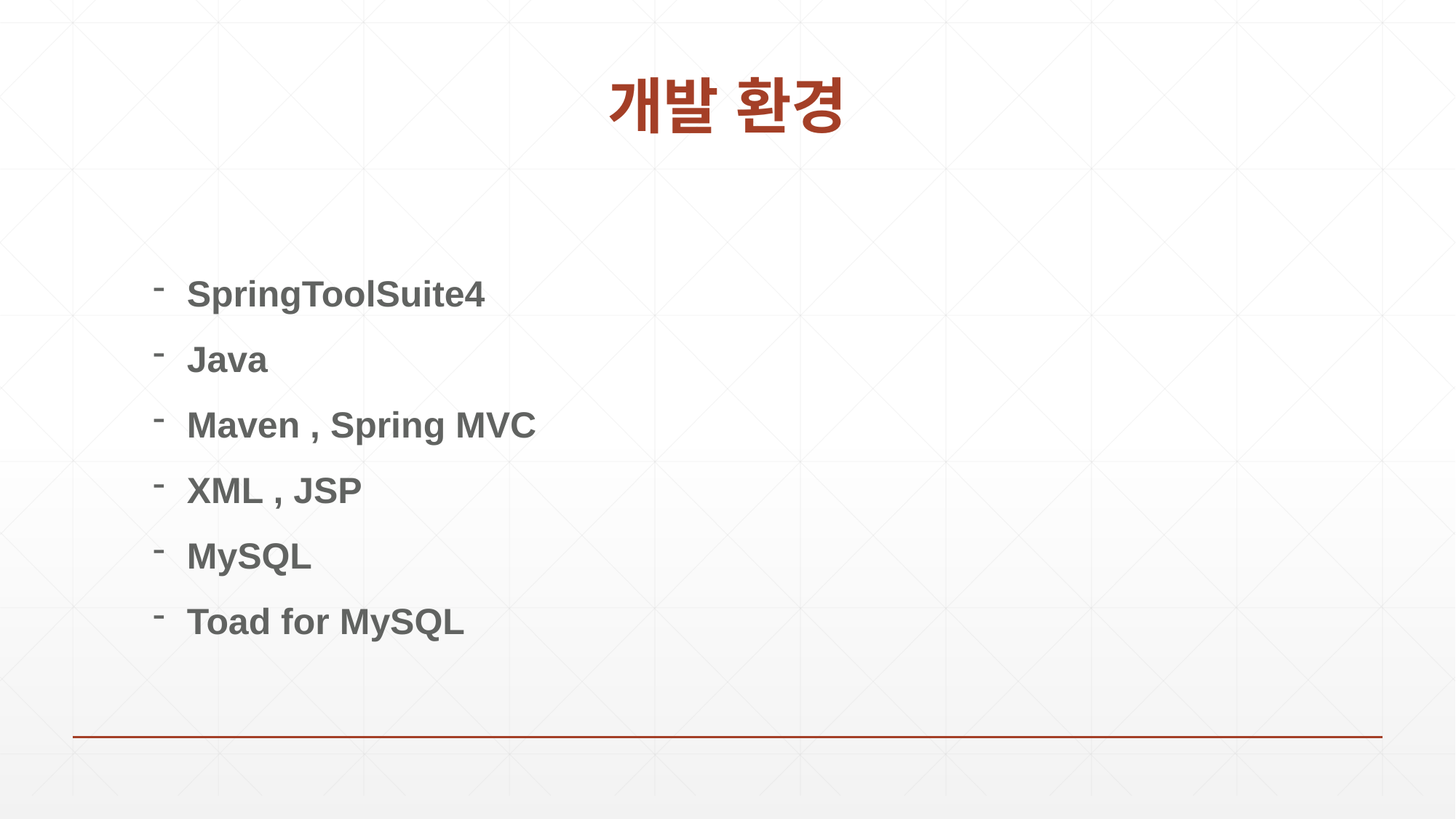

개발 환경
SpringToolSuite4
Java
Maven , Spring MVC
XML , JSP
MySQL
Toad for MySQL